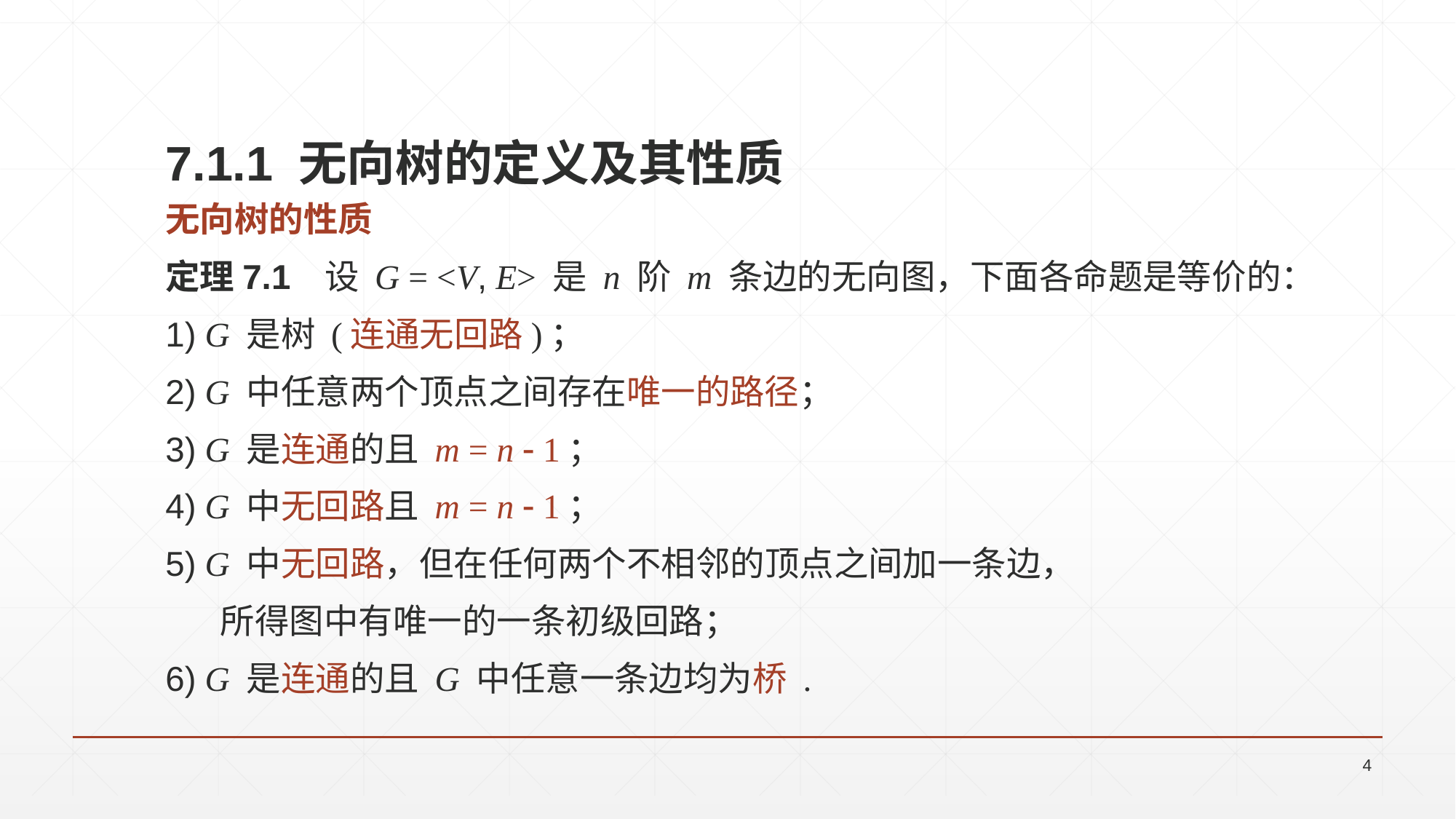

# 7.1.1 无向树的定义及其性质
无向树的性质
定理7.1   设 G = <V, E> 是 n 阶 m 条边的无向图，下面各命题是等价的：
1) G 是树 (连通无回路)；
2) G 中任意两个顶点之间存在唯一的路径；
3) G 是连通的且 m = n − 1；
4) G 中无回路且 m = n − 1；
5) G 中无回路，但在任何两个不相邻的顶点之间加一条边，
      所得图中有唯一的一条初级回路；
6) G 是连通的且 G 中任意一条边均为桥 .
4